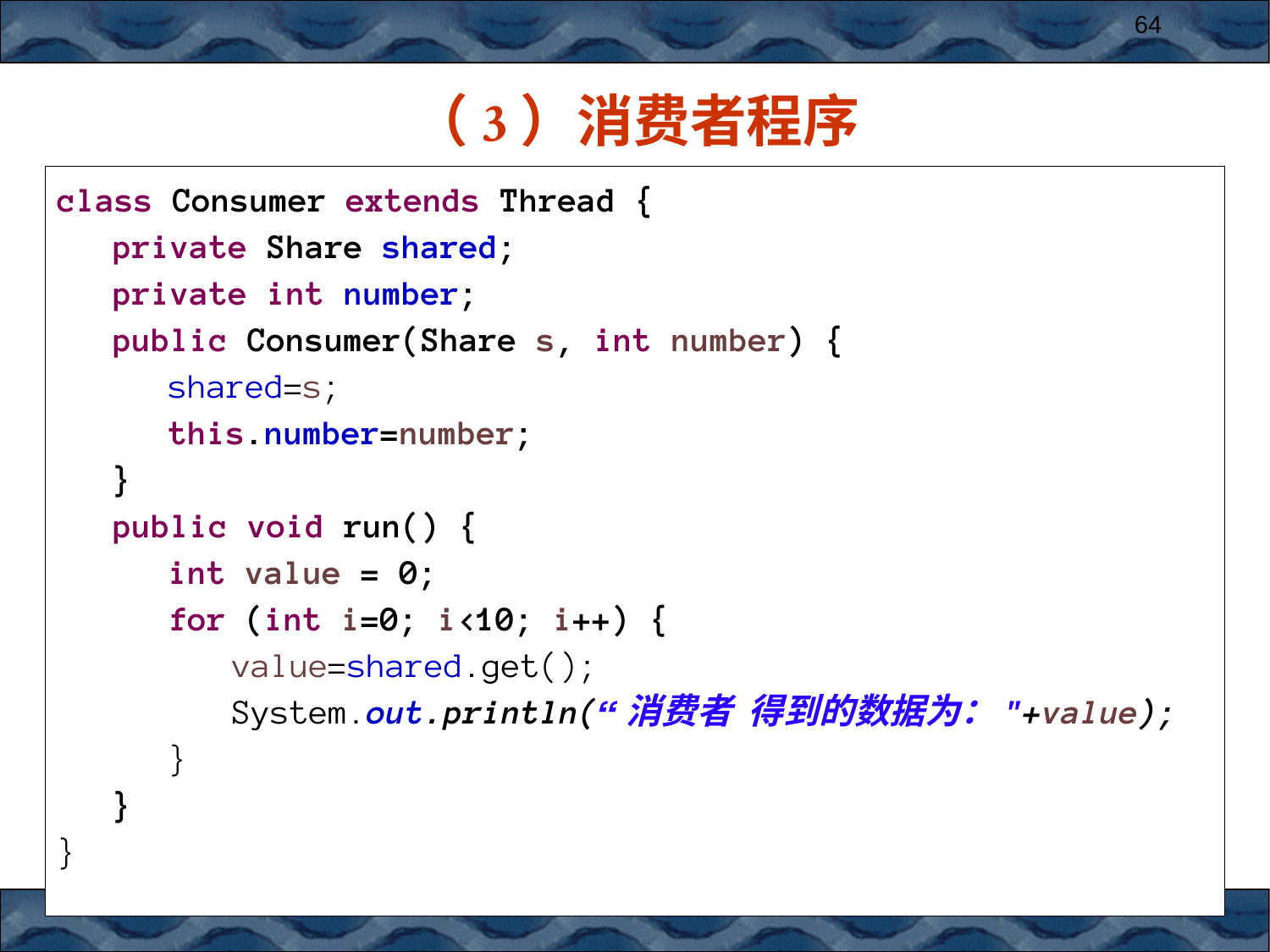

64
# （3）消费者程序
class Consumer extends Thread {
private Share shared;
private int number;
public Consumer(Share s, int number) {
shared=s;
this.number=number;
}
public void run() {
int value = 0;
for (int i=0; i<10; i++) {
value=shared.get();
System.out.println(“消费者  得到的数据为："+value);
}
}
}